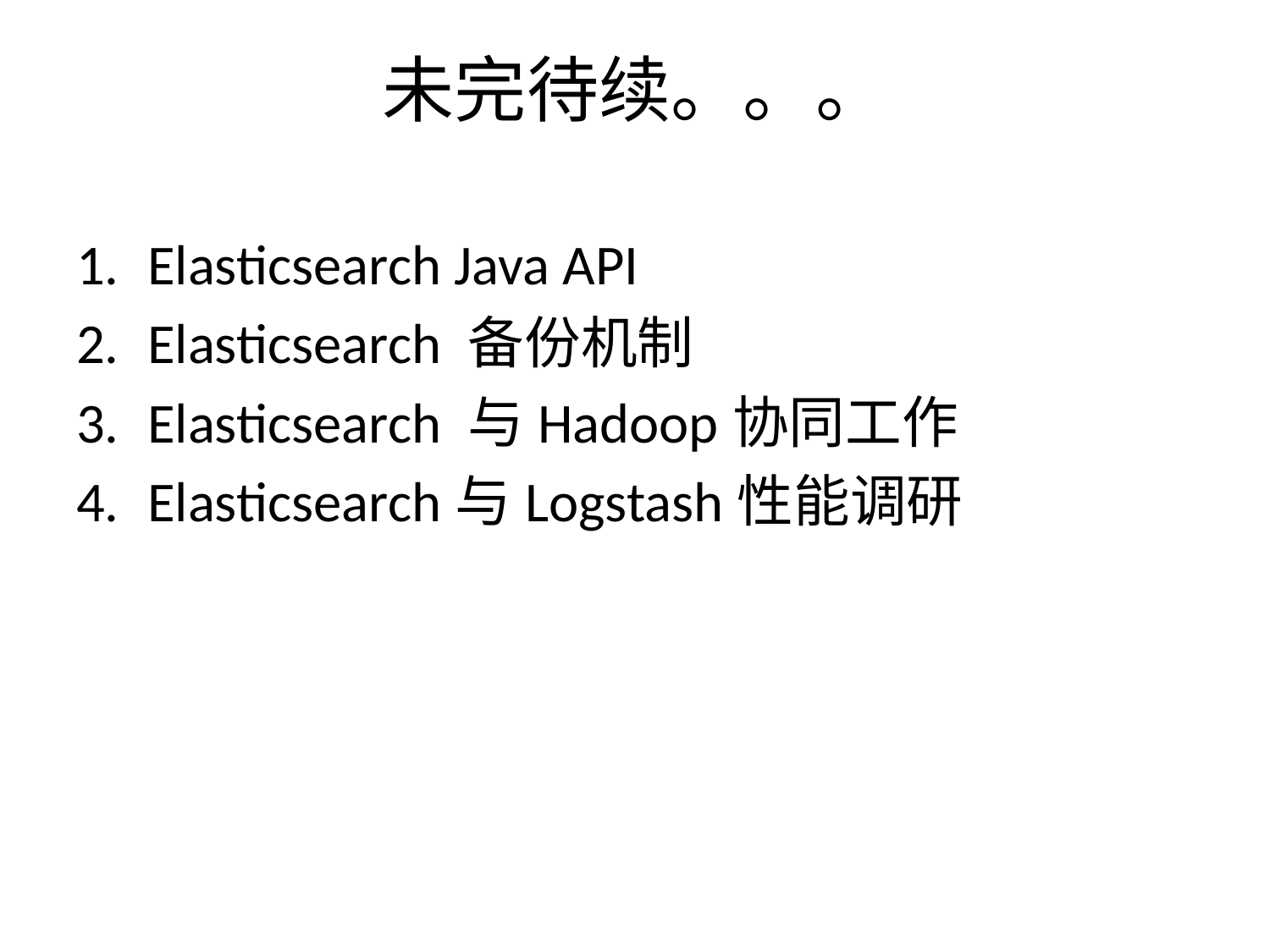

# 未完待续。。。
Elasticsearch Java API
Elasticsearch 备份机制
Elasticsearch 与Hadoop协同工作
Elasticsearch与Logstash性能调研